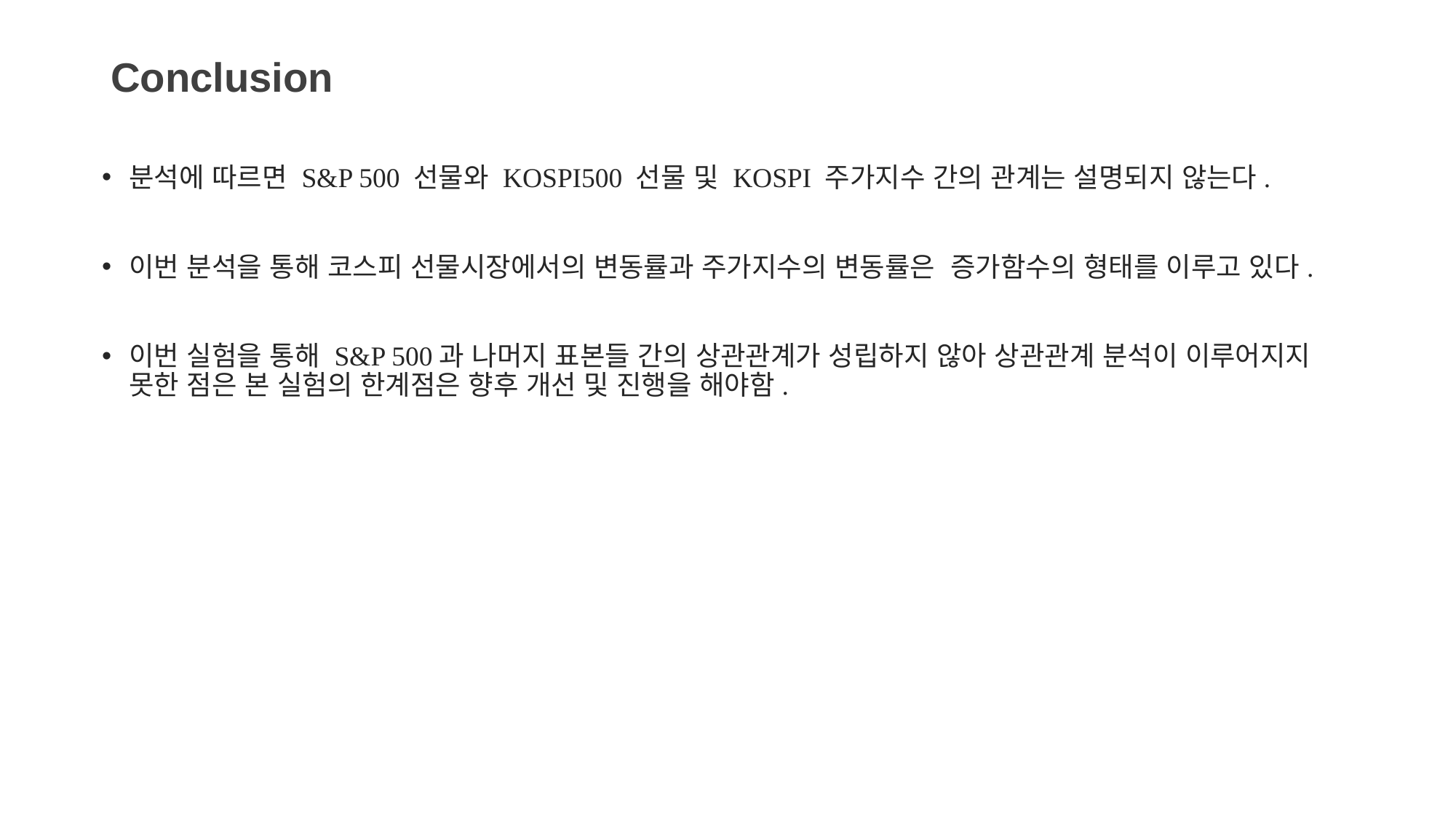

# Conclusion
분석에 따르면 S&P 500 선물와 KOSPI500 선물 및 KOSPI 주가지수 간의 관계는 설명되지 않는다.

이번 분석을 통해 코스피 선물시장에서의 변동률과 주가지수의 변동률은  증가함수의 형태를 이루고 있다.

이번 실험을 통해 S&P 500과 나머지 표본들 간의 상관관계가 성립하지 않아 상관관계 분석이 이루어지지 못한 점은 본 실험의 한계점은 향후 개선 및 진행을 해야함.